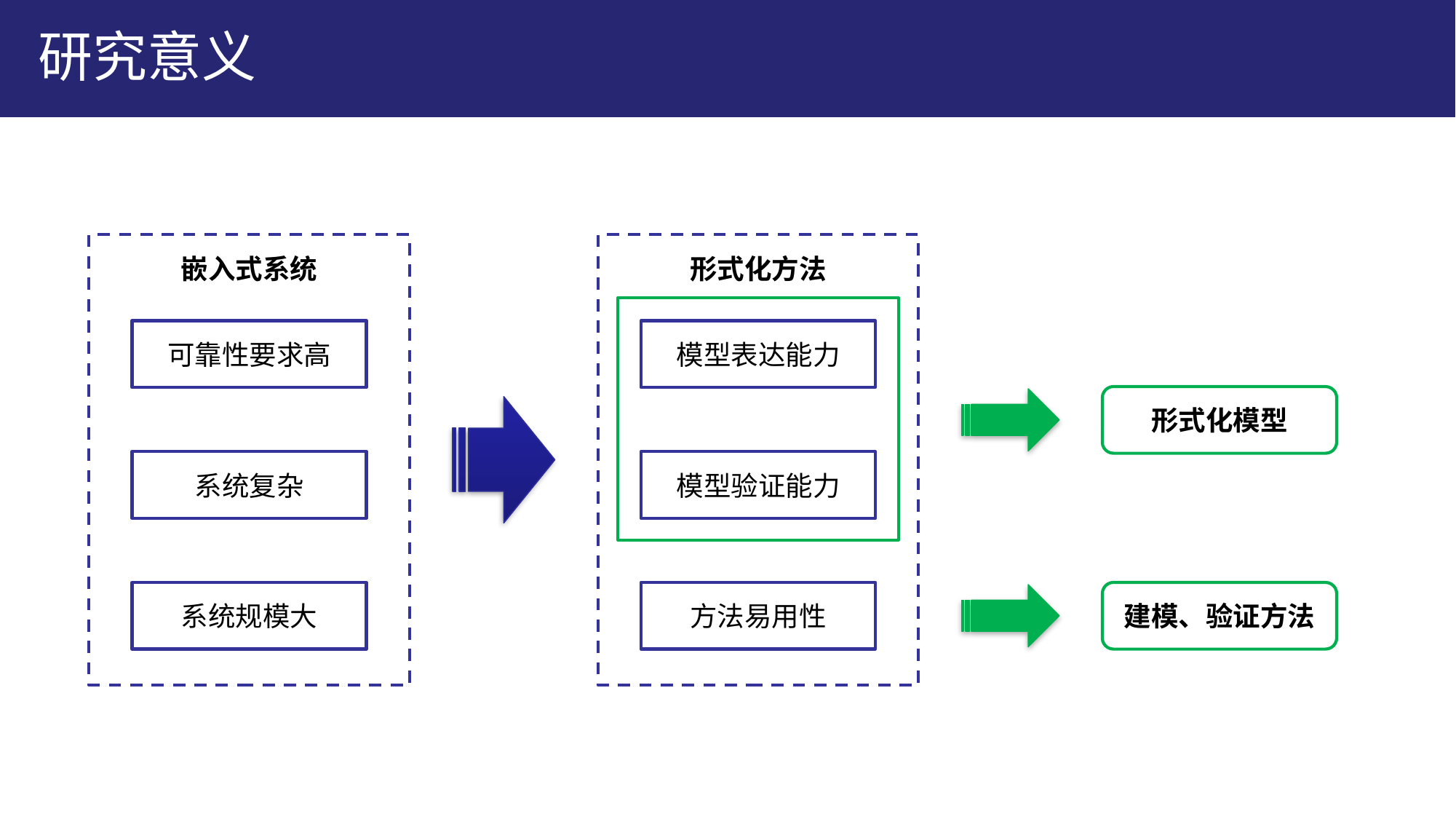

# 研究意义
形式化方法
模型表达能力
模型验证能力
方法易用性
嵌入式系统
可靠性要求高
系统复杂
系统规模大

形式化模型

建模、验证方法